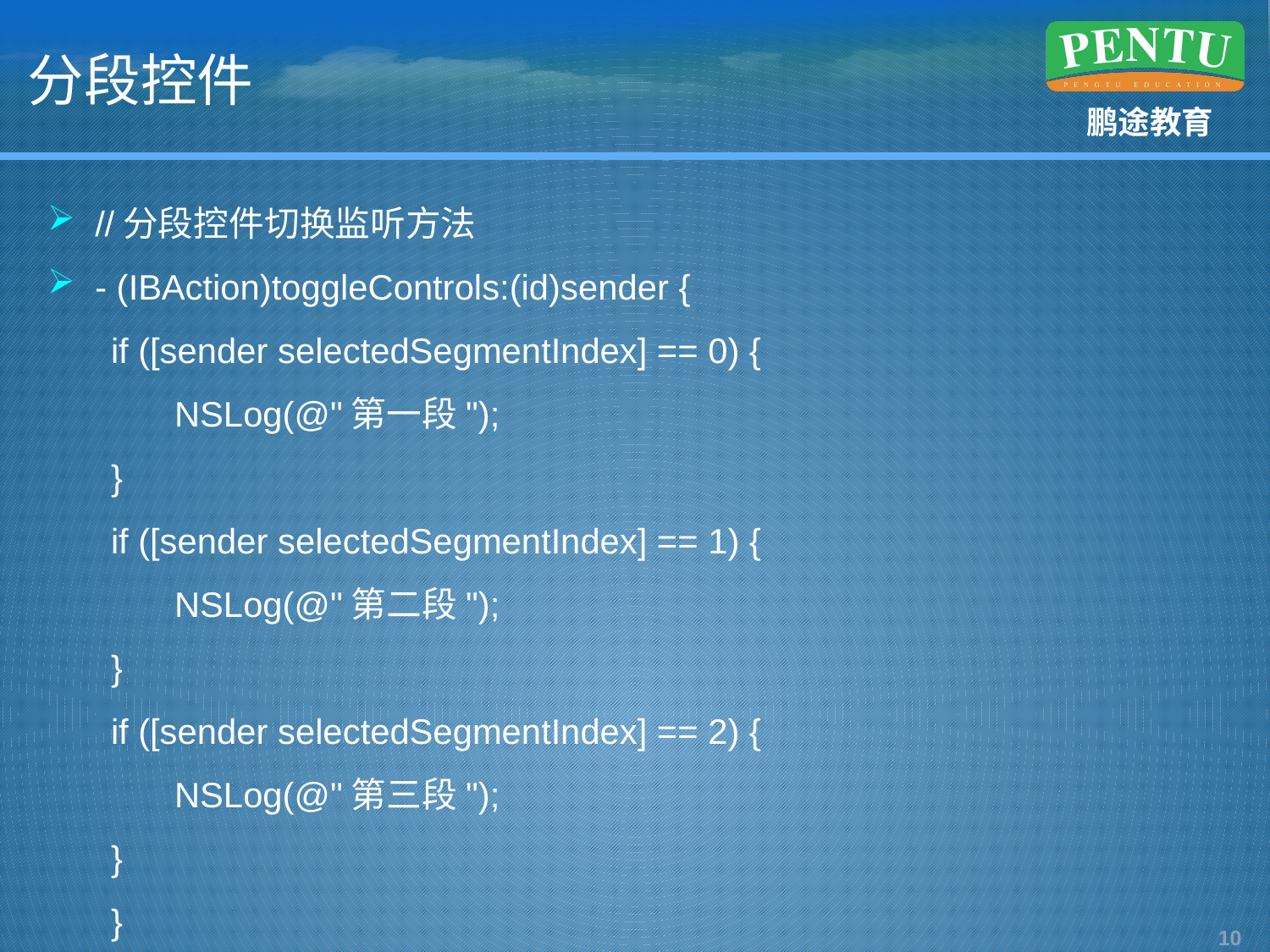

# 分段控件
//分段控件切换监听方法
- (IBAction)toggleControls:(id)sender {
if ([sender selectedSegmentIndex] == 0) {
NSLog(@"第一段");
}
if ([sender selectedSegmentIndex] == 1) {
NSLog(@"第二段");
}
if ([sender selectedSegmentIndex] == 2) {
NSLog(@"第三段");
}
}
10